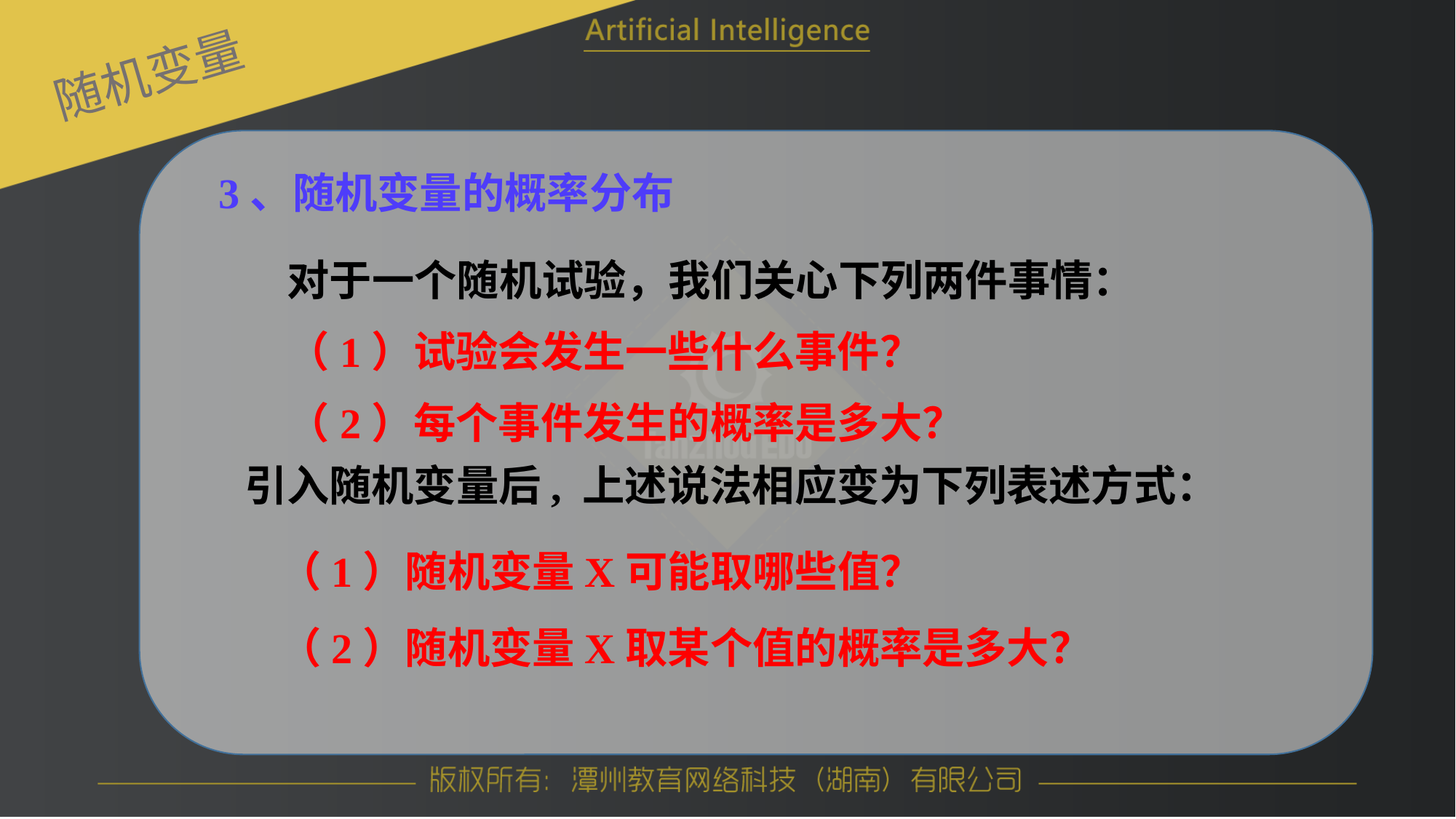

随机变量

3、随机变量的概率分布
对于一个随机试验，我们关心下列两件事情：
（1）试验会发生一些什么事件？
（2）每个事件发生的概率是多大？

引入随机变量后, 上述说法相应变为下列表述方式：
（1）随机变量X可能取哪些值？
（2）随机变量X取某个值的概率是多大？